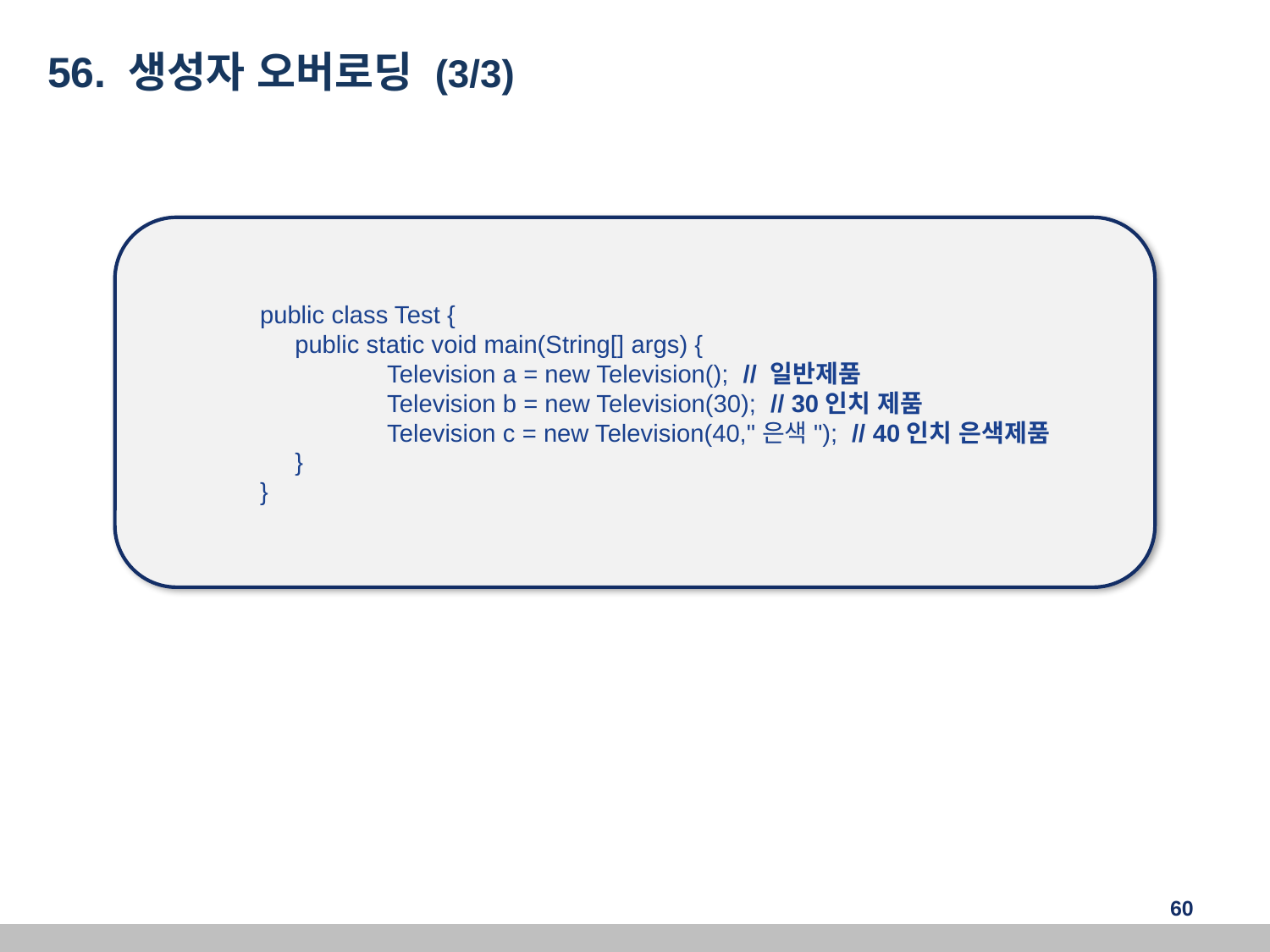

56. 생성자 오버로딩 (3/3)
	public class Test {
	     public static void main(String[] args) {
		Television a = new Television();  // 일반제품
		Television b = new Television(30);  // 30인치 제품
		Television c = new Television(40,"은색");  // 40인치 은색제품
	     }
	}
60